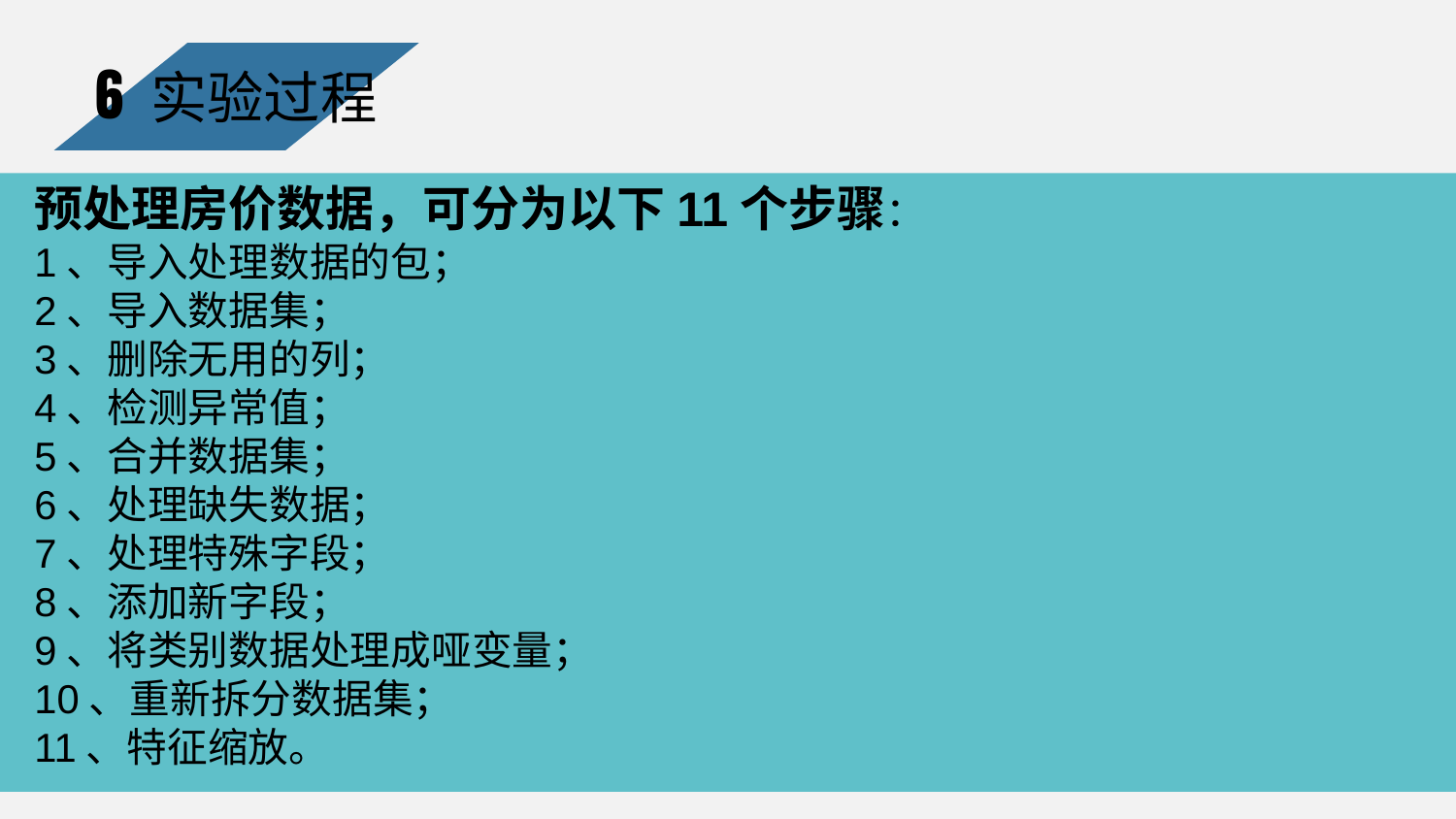

6 实验过程
预处理房价数据，可分为以下11个步骤：
1、导入处理数据的包；
2、导入数据集；
3、删除无用的列；
4、检测异常值；
5、合并数据集；
6、处理缺失数据；
7、处理特殊字段；
8、添加新字段；
9、将类别数据处理成哑变量；
10、重新拆分数据集；
11、特征缩放。